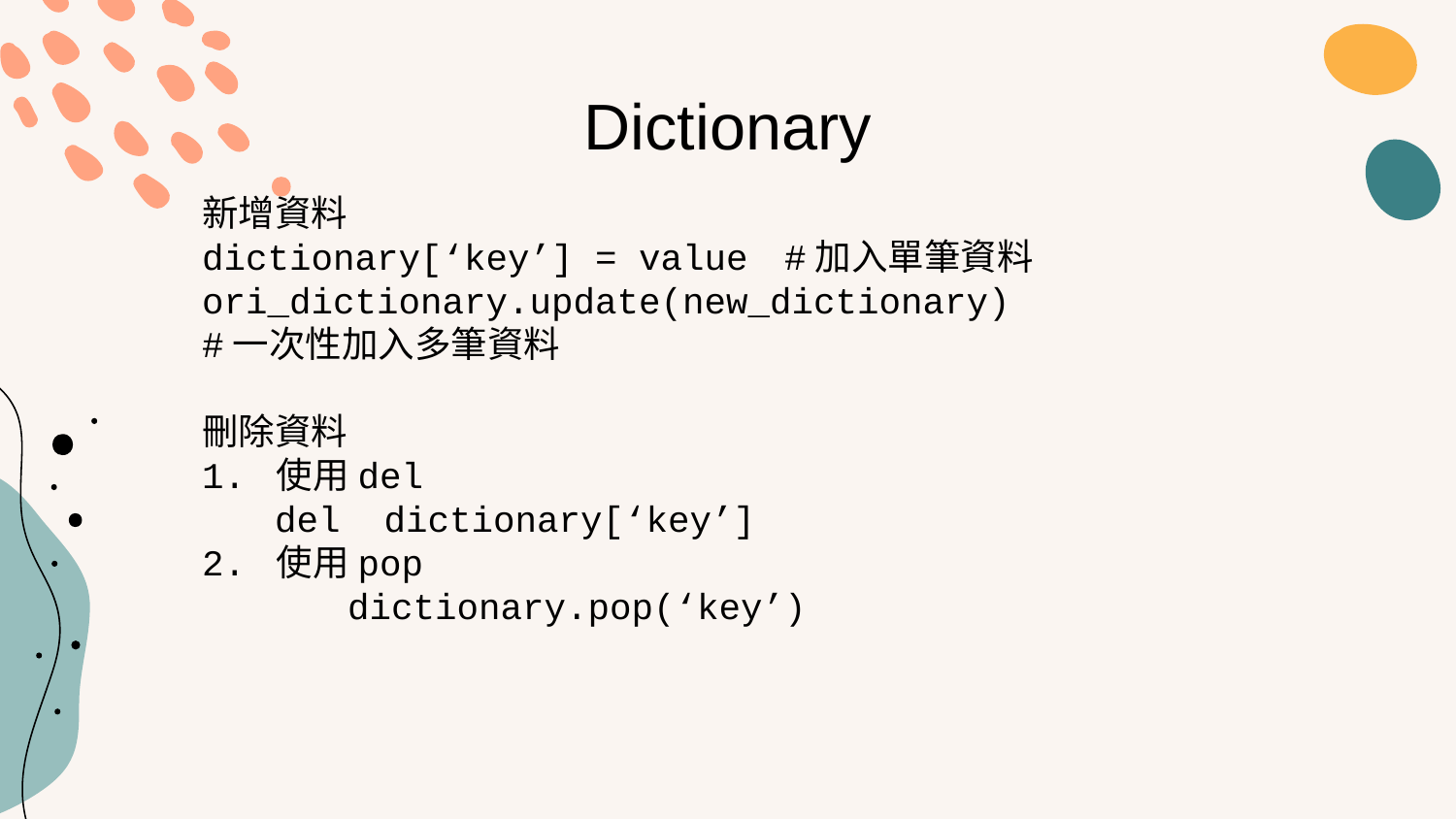

Dictionary
新增資料
dictionary[‘key’] = value	#加入單筆資料
ori_dictionary.update(new_dictionary)
#一次性加入多筆資料

刪除資料
1. 使用del
del  dictionary[‘key’]
2. 使用pop
	dictionary.pop(‘key’)